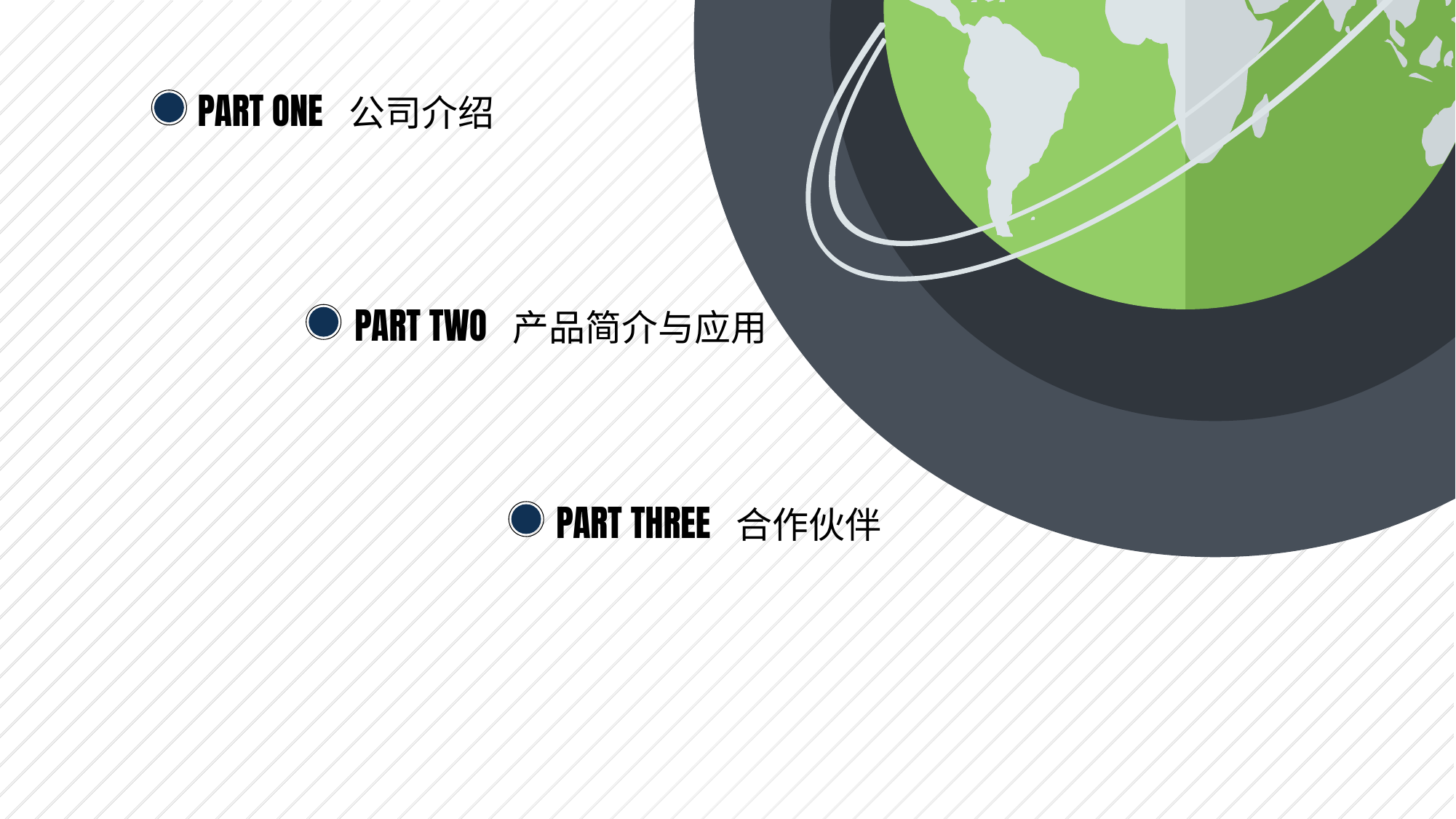

PART ONE  公司介绍

PART TWO  产品简介与应用

PART THREE  合作伙伴